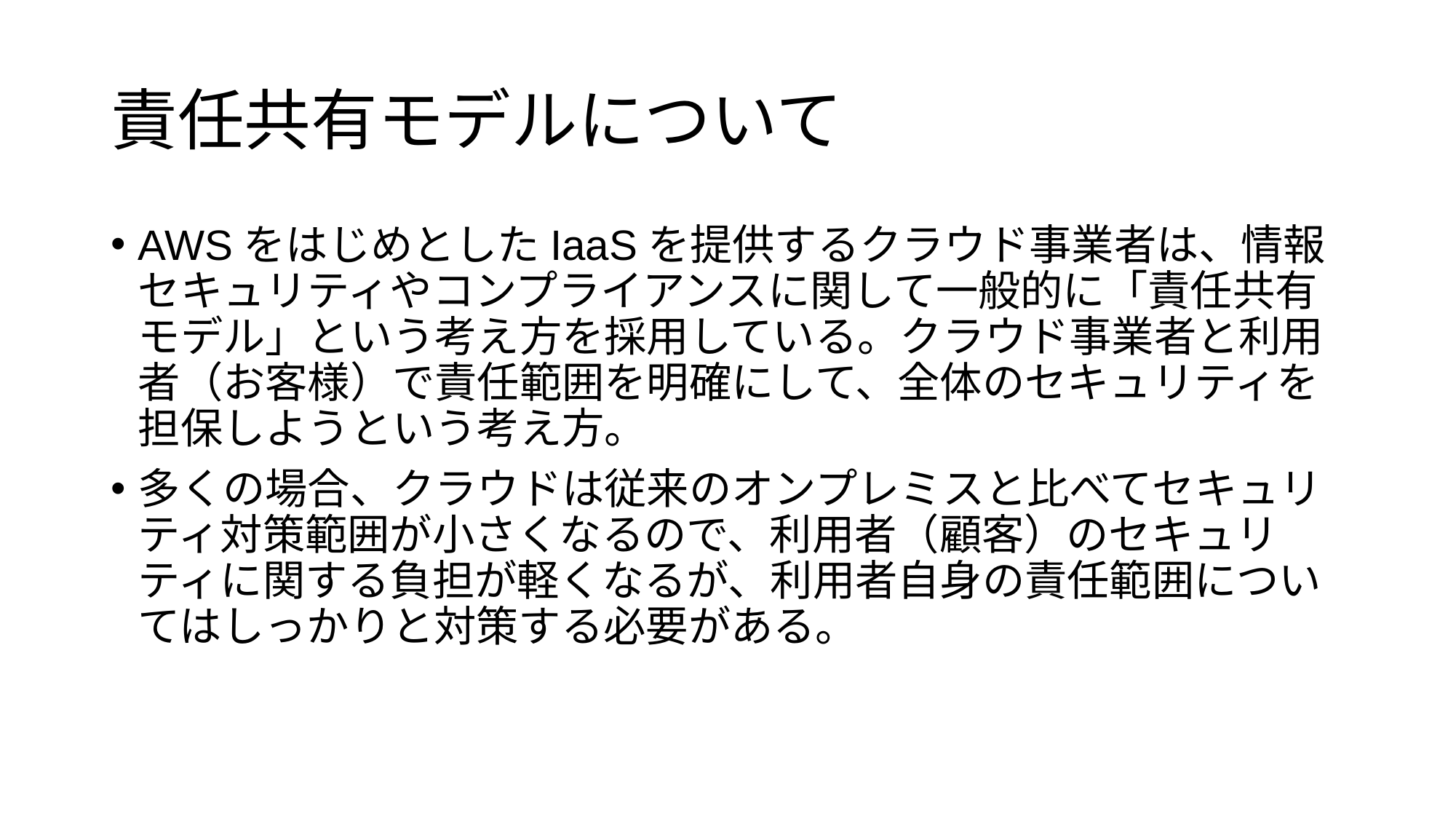

# 責任共有モデルについて
AWSをはじめとしたIaaSを提供するクラウド事業者は、情報セキュリティやコンプライアンスに関して一般的に「責任共有モデル」という考え方を採用している。クラウド事業者と利用者（お客様）で責任範囲を明確にして、全体のセキュリティを担保しようという考え方。
多くの場合、クラウドは従来のオンプレミスと比べてセキュリティ対策範囲が小さくなるので、利用者（顧客）のセキュリティに関する負担が軽くなるが、利用者自身の責任範囲についてはしっかりと対策する必要がある。